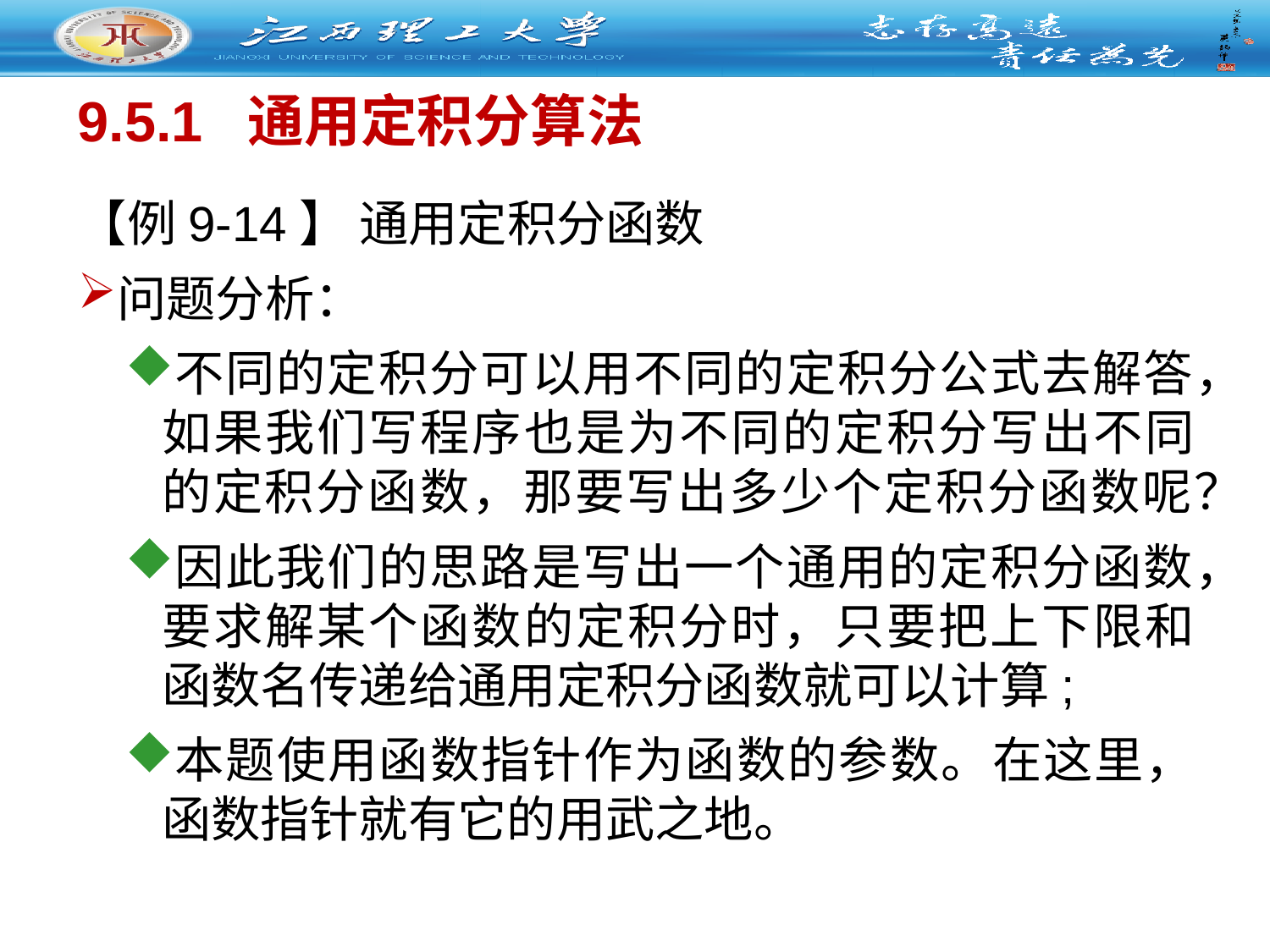

# 9.5.1  通用定积分算法
【例9-14】 通用定积分函数
问题分析：
不同的定积分可以用不同的定积分公式去解答，如果我们写程序也是为不同的定积分写出不同的定积分函数，那要写出多少个定积分函数呢？
因此我们的思路是写出一个通用的定积分函数，要求解某个函数的定积分时，只要把上下限和函数名传递给通用定积分函数就可以计算;
本题使用函数指针作为函数的参数。在这里，函数指针就有它的用武之地。